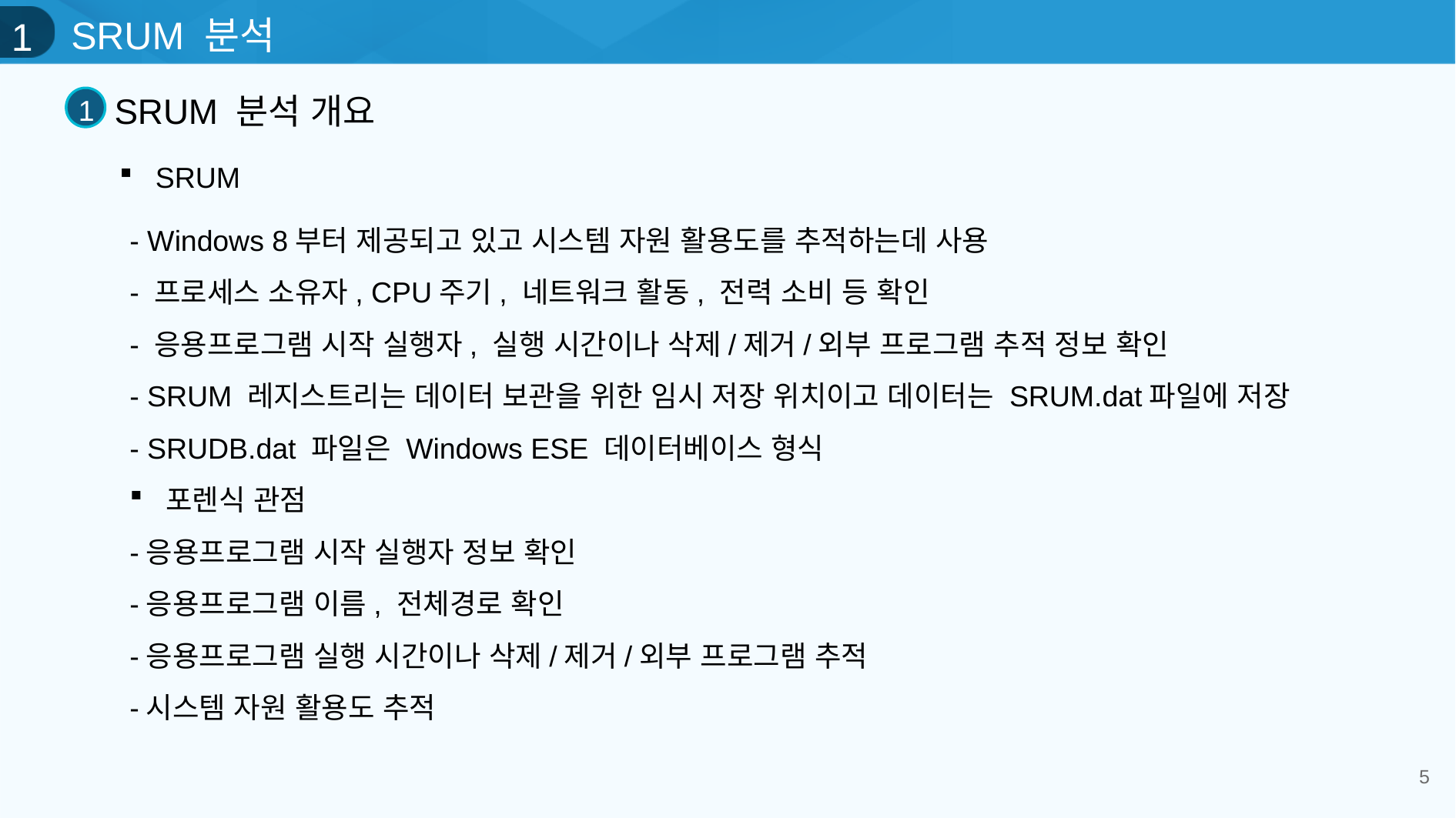

1
SRUM 분석
SRUM 분석 개요
1

SRUM
- Windows 8부터 제공되고 있고 시스템 자원 활용도를 추적하는데 사용
- 프로세스 소유자, CPU주기, 네트워크 활동, 전력 소비 등 확인
- 응용프로그램 시작 실행자, 실행 시간이나 삭제/제거/외부 프로그램 추적 정보 확인
- SRUM 레지스트리는 데이터 보관을 위한 임시 저장 위치이고 데이터는 SRUM.dat파일에 저장
- SRUDB.dat 파일은 Windows ESE 데이터베이스 형식
포렌식 관점
-응용프로그램 시작 실행자 정보 확인
-응용프로그램 이름, 전체경로 확인
-응용프로그램 실행 시간이나 삭제/제거/외부 프로그램 추적
-시스템 자원 활용도 추적
5
# 1) 바이러스